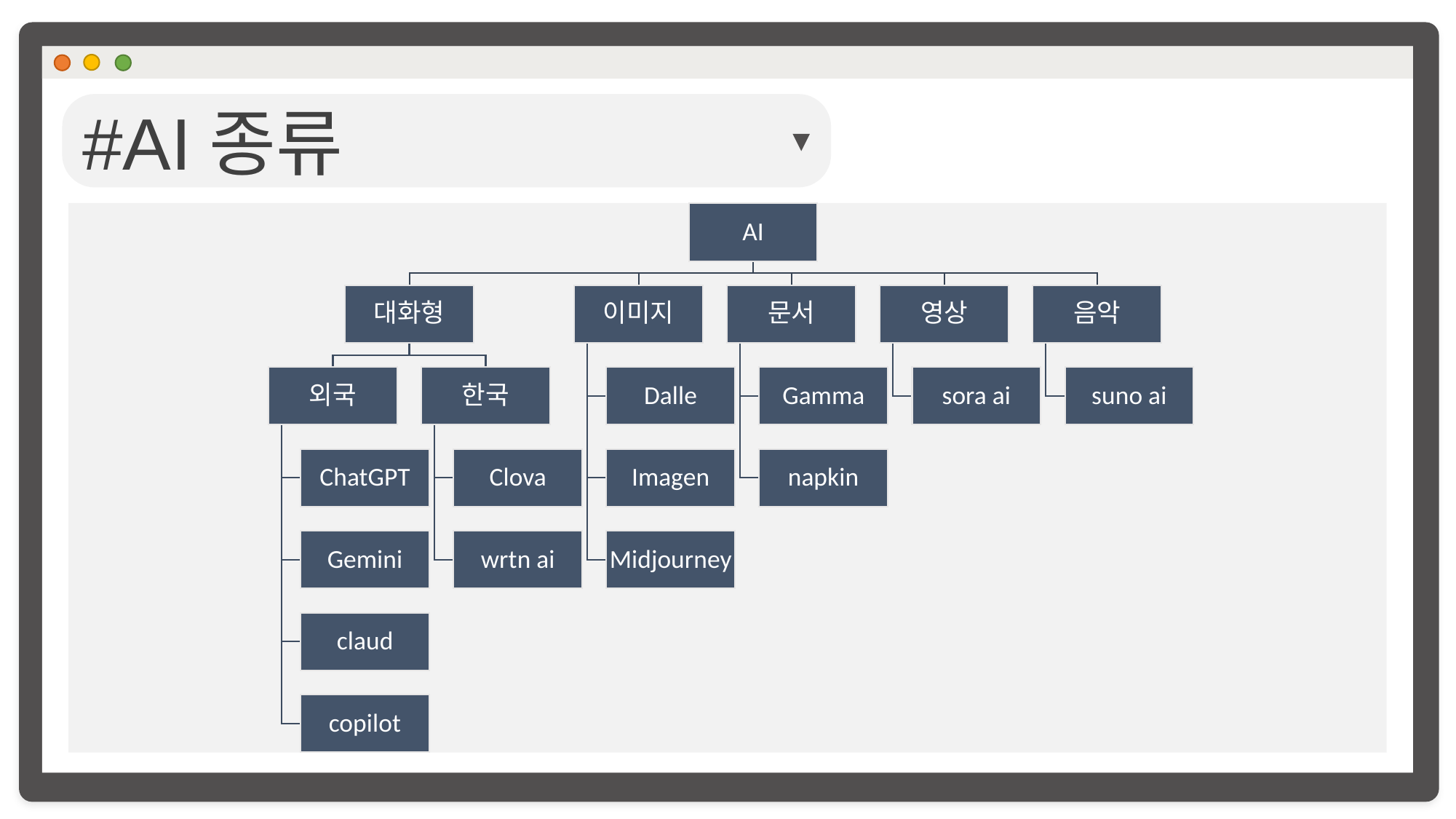

#AI종류

AI
대화형
외국
ChatGPT
Gemini
claud
copilot
한국
Clova
wrtn ai
이미지
Dalle
Imagen
Midjourney
문서
Gamma
napkin
영상
sora ai
음악
suno ai